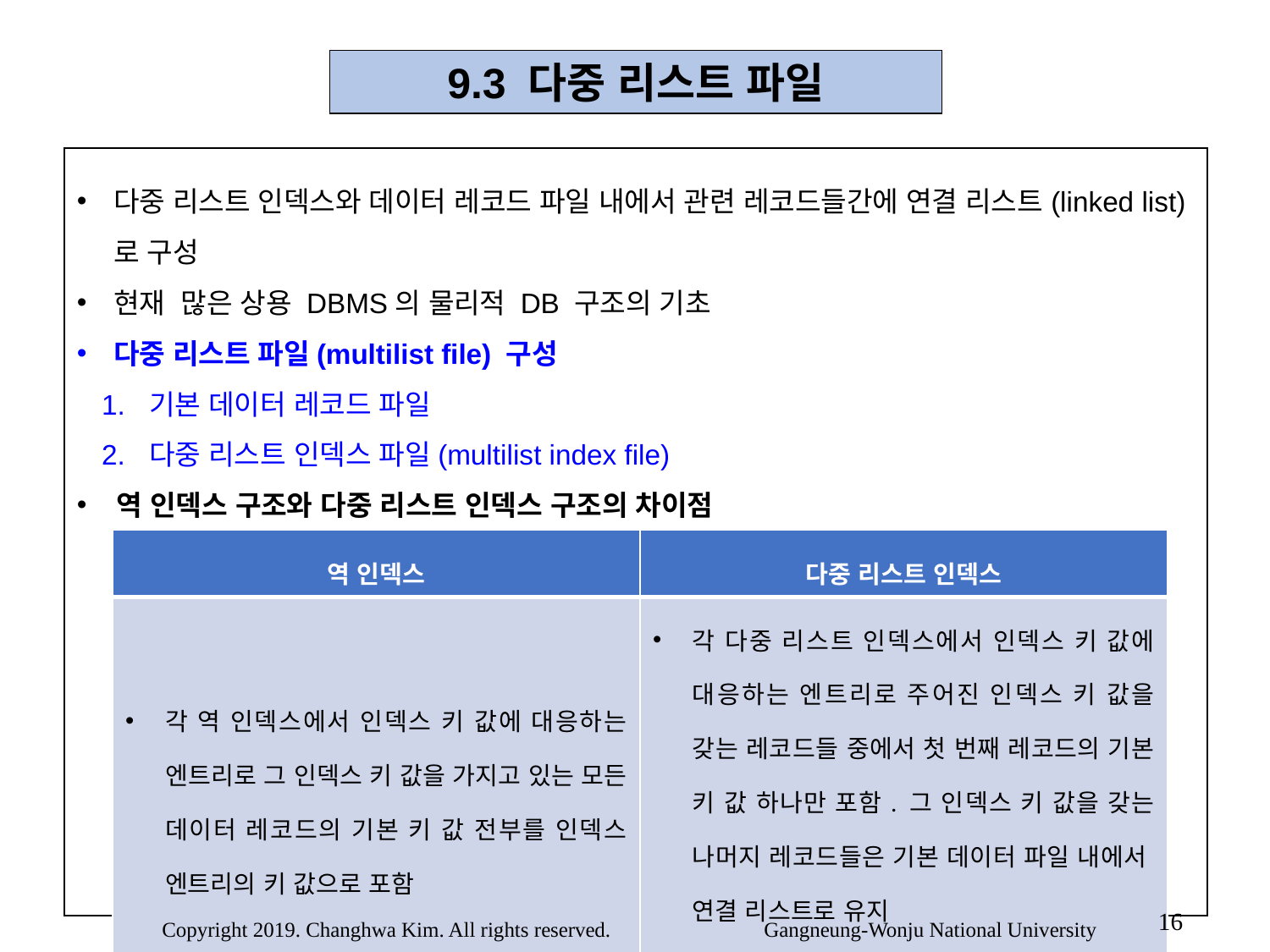

9.3 다중 리스트 파일

다중 리스트 인덱스와 데이터 레코드 파일 내에서 관련 레코드들간에 연결 리스트(linked list)로 구성
현재  많은 상용 DBMS의 물리적 DB 구조의 기초
다중 리스트 파일(multilist file) 구성
기본 데이터 레코드 파일
다중 리스트 인덱스 파일(multilist index file)
역 인덱스 구조와 다중 리스트 인덱스 구조의 차이점
| 역 인덱스 | 다중 리스트 인덱스 |
| --- | --- |
| 각 역 인덱스에서 인덱스 키 값에 대응하는 엔트리로 그 인덱스 키 값을 가지고 있는 모든 데이터 레코드의 기본 키 값 전부를 인덱스 엔트리의 키 값으로 포함 | 각 다중 리스트 인덱스에서 인덱스 키 값에 대응하는 엔트리로 주어진 인덱스 키 값을 갖는 레코드들 중에서 첫 번째 레코드의 기본 키 값 하나만 포함. 그 인덱스 키 값을 갖는 나머지 레코드들은 기본 데이터 파일 내에서 연결 리스트로 유지 각 리스트 헤드만 유지하는 디렉터리 역할 |
16
16
Copyright 2019. Changhwa Kim. All rights reserved.                             Gangneung-Wonju National University